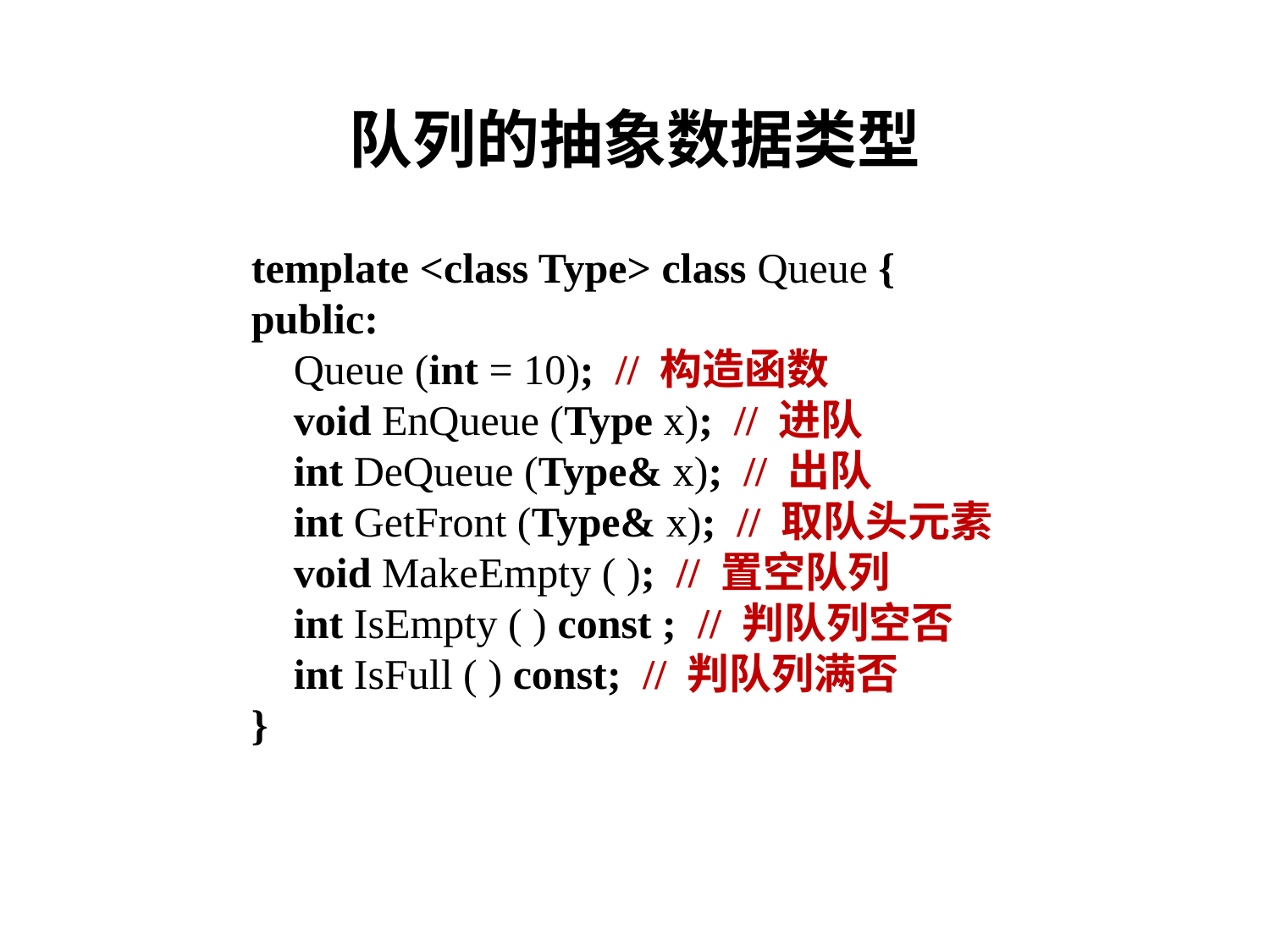

# 队列的抽象数据类型
template <class Type> class Queue {
public:
    Queue (int = 10);  // 构造函数
    void EnQueue (Type x);  // 进队
    int DeQueue (Type& x);  // 出队
    int GetFront (Type& x);  // 取队头元素
    void MakeEmpty ( );  // 置空队列
    int IsEmpty ( ) const ;  // 判队列空否
    int IsFull ( ) const;	 // 判队列满否
}